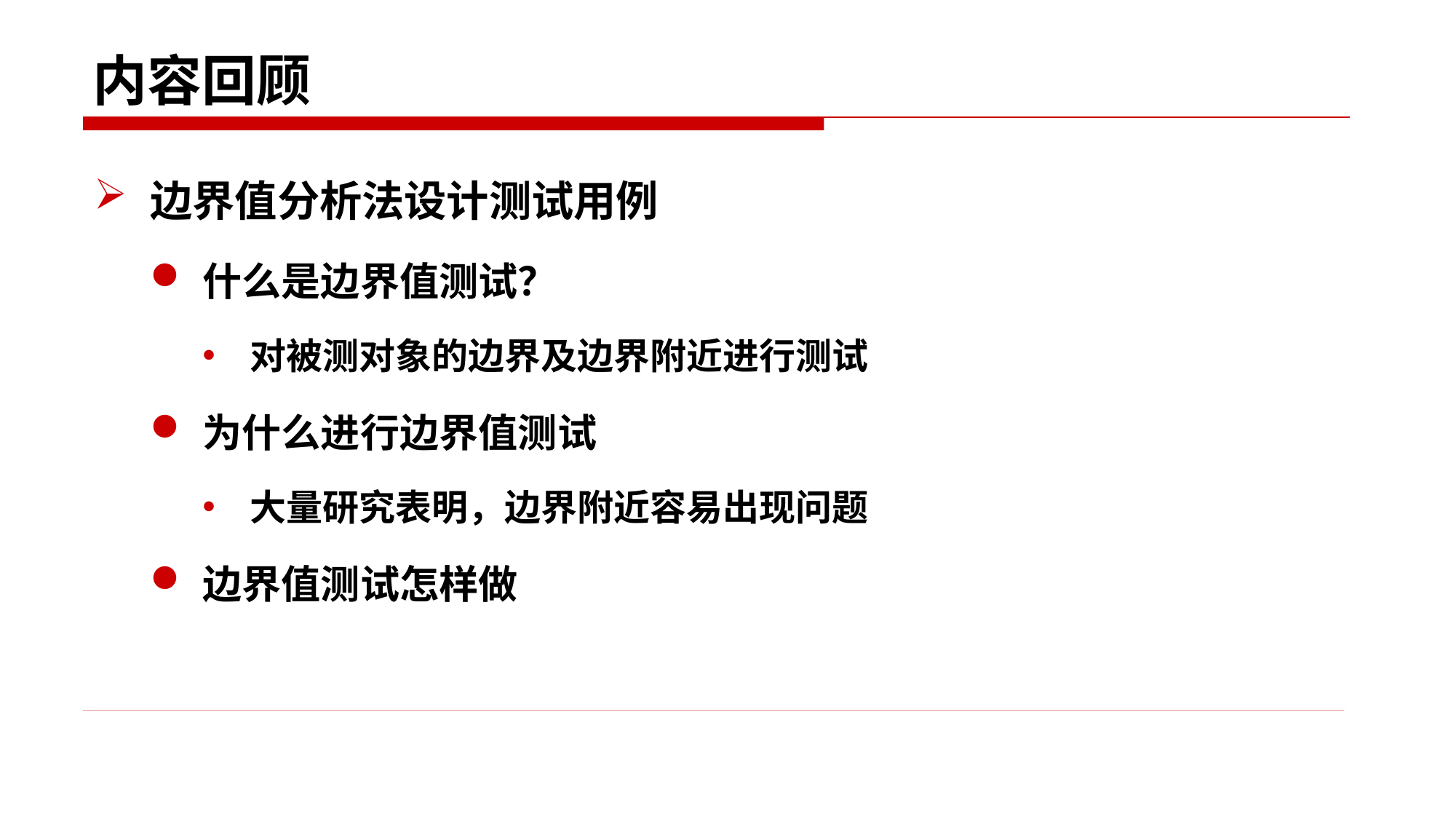

# 内容回顾
边界值分析法设计测试用例
什么是边界值测试？
对被测对象的边界及边界附近进行测试
为什么进行边界值测试
大量研究表明，边界附近容易出现问题
边界值测试怎样做